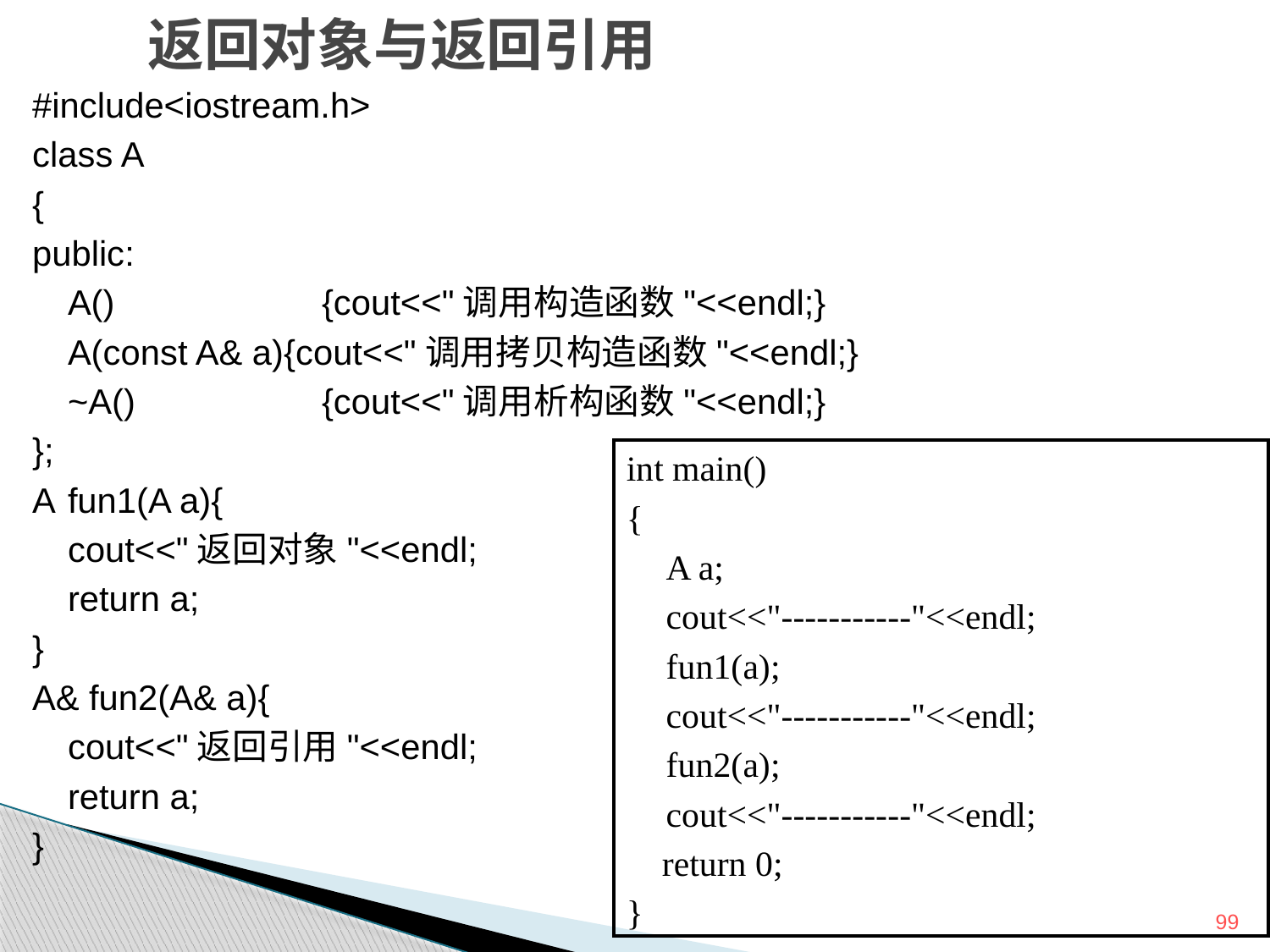

# 返回对象与返回引用
#include<iostream.h>
class A
{
public:
	A()		{cout<<"调用构造函数"<<endl;}
	A(const A& a){cout<<"调用拷贝构造函数"<<endl;}
	~A()		{cout<<"调用析构函数"<<endl;}
};
A 	fun1(A a){
	cout<<"返回对象"<<endl;
	return a;
}
A& fun2(A& a){
	cout<<"返回引用"<<endl;
	return a;
}
int main()
{
	A a;
	cout<<"-----------"<<endl;
	fun1(a);
	cout<<"-----------"<<endl;
	fun2(a);
	cout<<"-----------"<<endl;
    return 0;
}
99